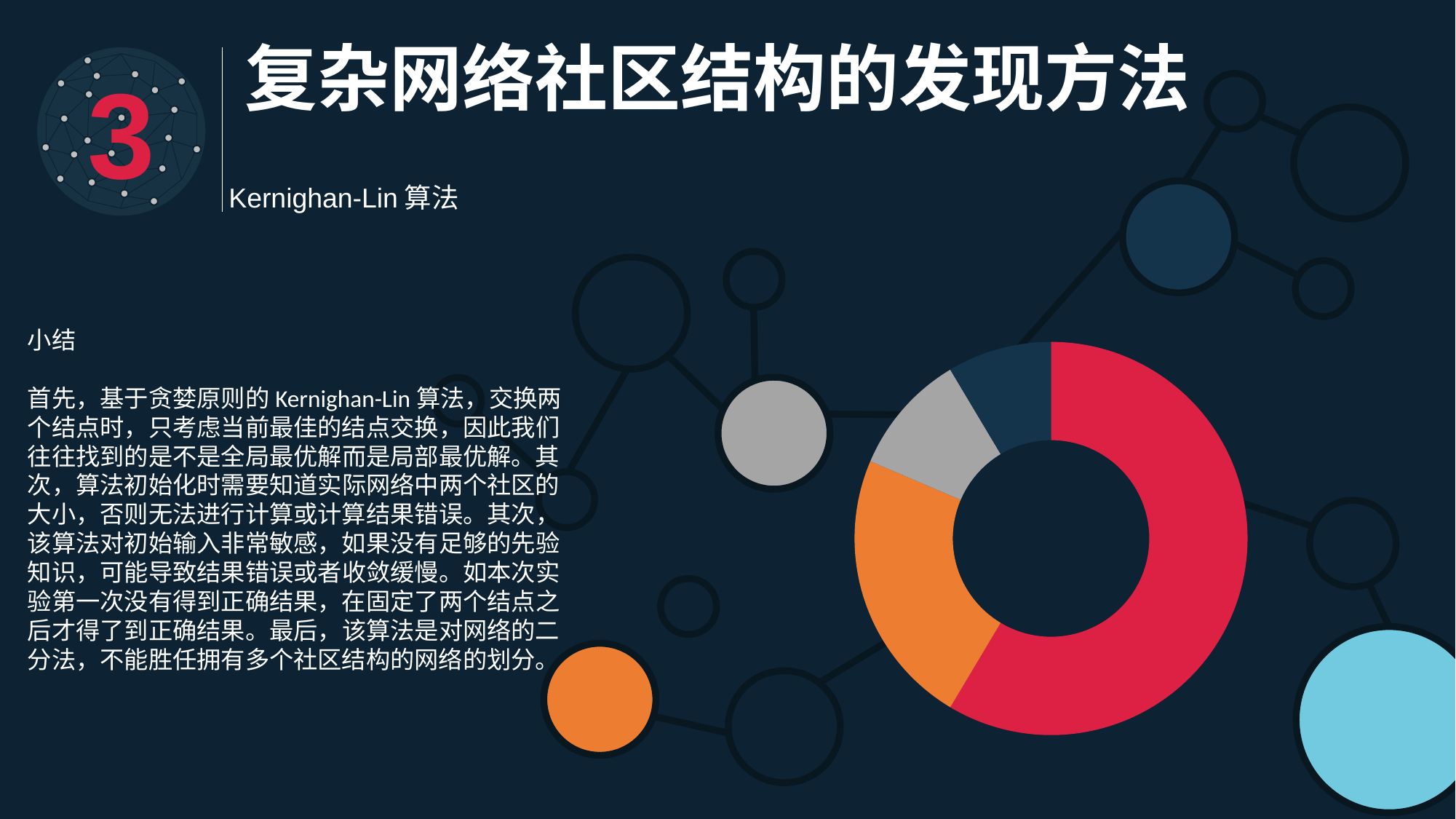

复杂网络社区结构的发现方法

3

Kernighan-Lin算法

小结

首先，基于贪婪原则的Kernighan-Lin算法，交换两个结点时，只考虑当前最佳的结点交换，因此我们往往找到的是不是全局最优解而是局部最优解。其次，算法初始化时需要知道实际网络中两个社区的大小，否则无法进行计算或计算结果错误。其次，该算法对初始输入非常敏感，如果没有足够的先验知识，可能导致结果错误或者收敛缓慢。如本次实验第一次没有得到正确结果，在固定了两个结点之后才得了到正确结果。最后，该算法是对网络的二分法，不能胜任拥有多个社区结构的网络的划分。

### Chart

| Category | 销售额 |
|---|---|
| 第一季度 | 8.2 |
| 第二季度 | 3.2 |
| 第三季度 | 1.4 |
| 第四季度 | 1.2 |